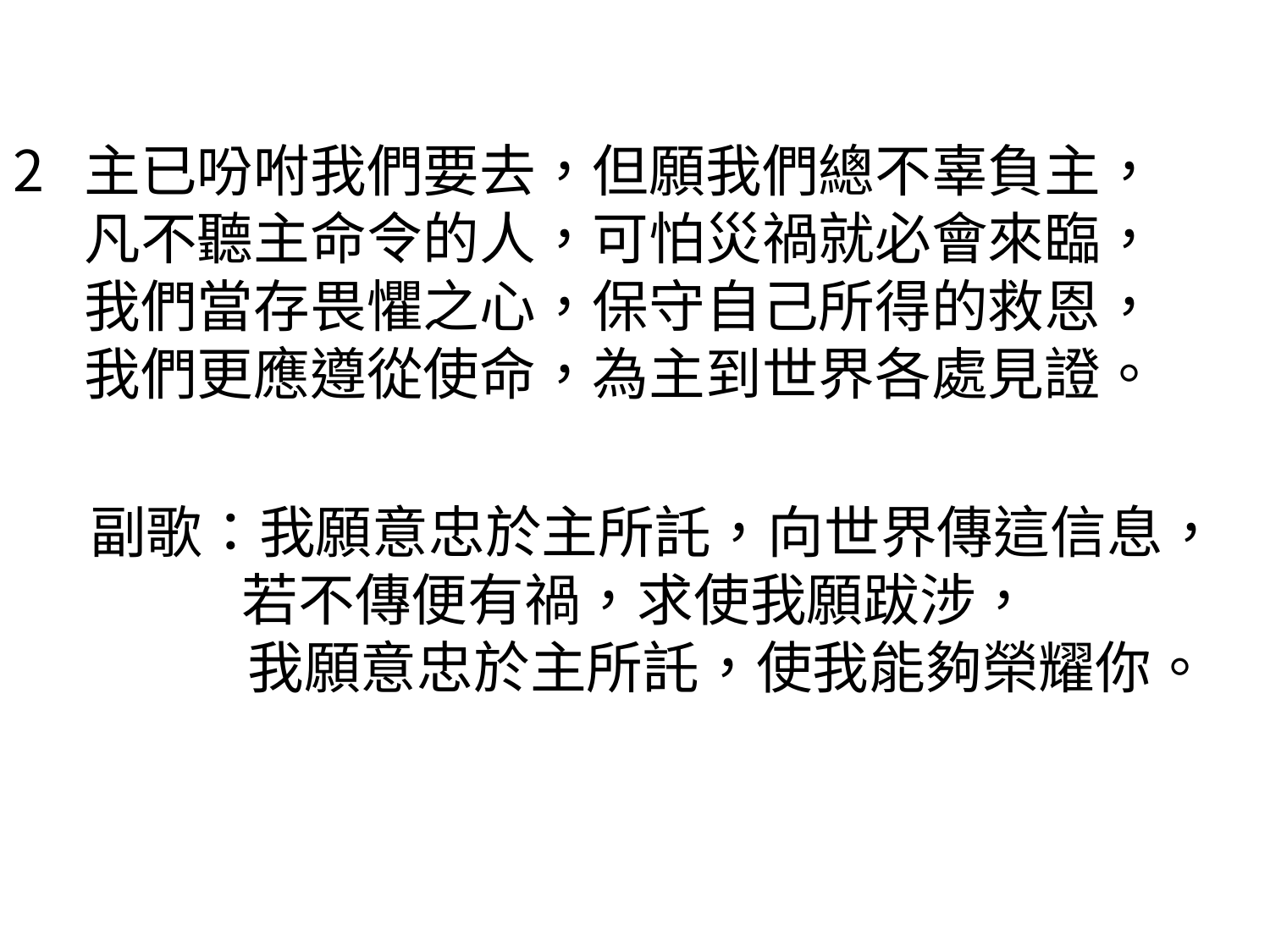

#
主已吩咐我們要去，但願我們總不辜負主，
凡不聽主命令的人，可怕災禍就必會來臨，
我們當存畏懼之心，保守自己所得的救恩，
我們更應遵從使命，為主到世界各處見證。

     副歌：我願意忠於主所託，向世界傳這信息，
　        若不傳便有禍，求使我願跋涉，
　　    我願意忠於主所託，使我能夠榮耀你。